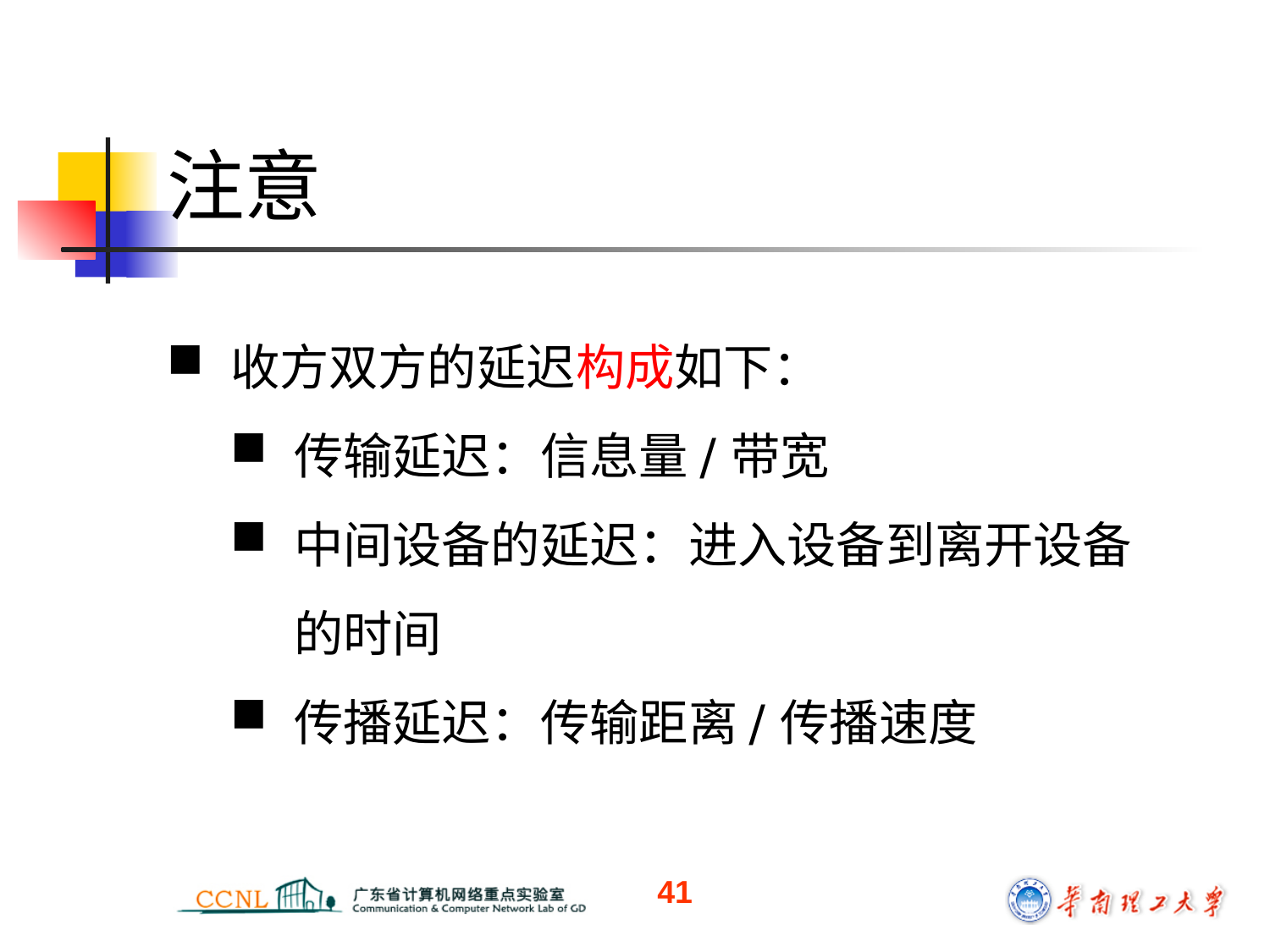

注意
收方双方的延迟构成如下：
传输延迟：信息量/带宽
中间设备的延迟：进入设备到离开设备的时间
传播延迟：传输距离/传播速度